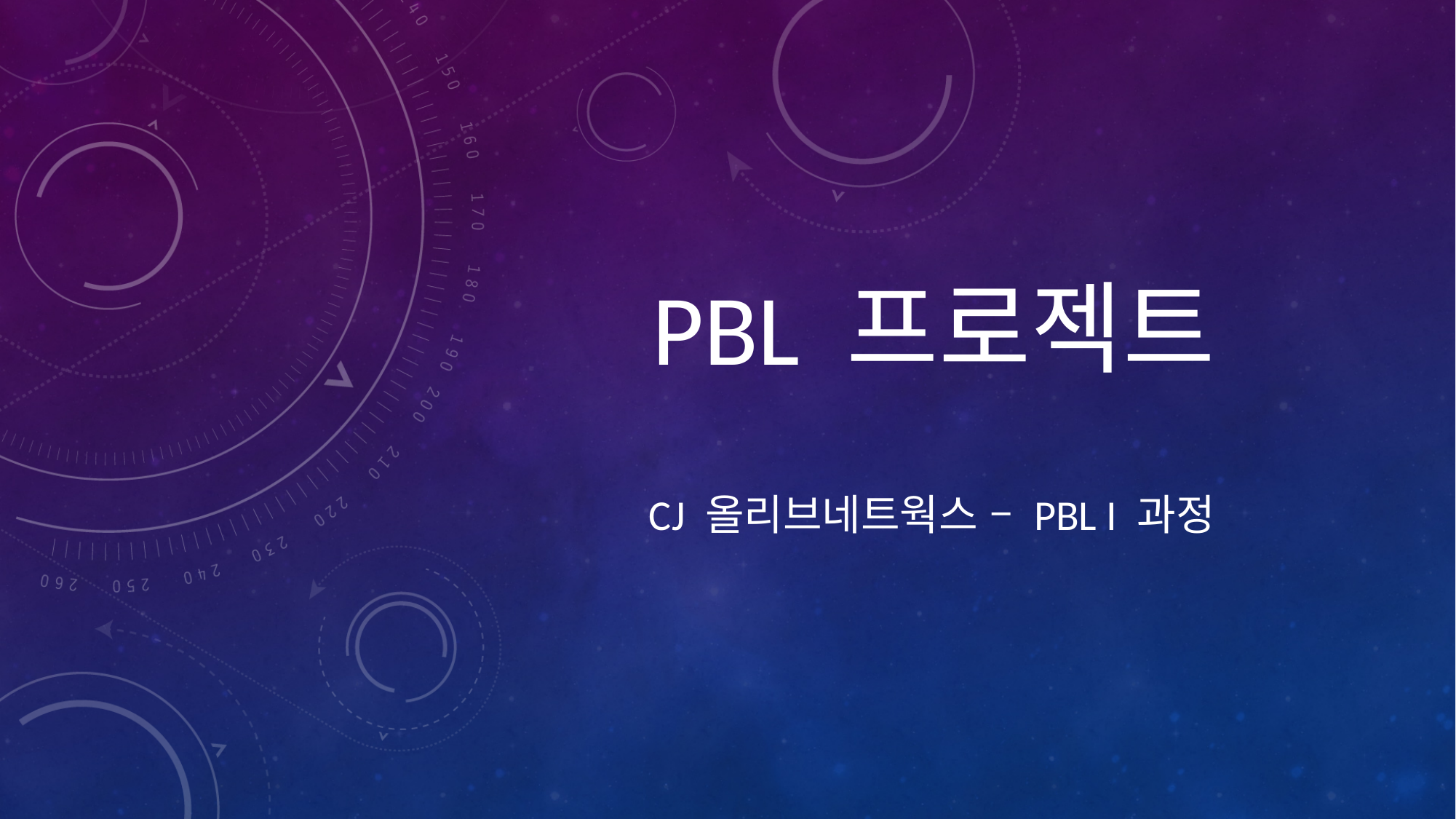

# PBL 프로젝트
CJ 올리브네트웍스 – PBL I 과정